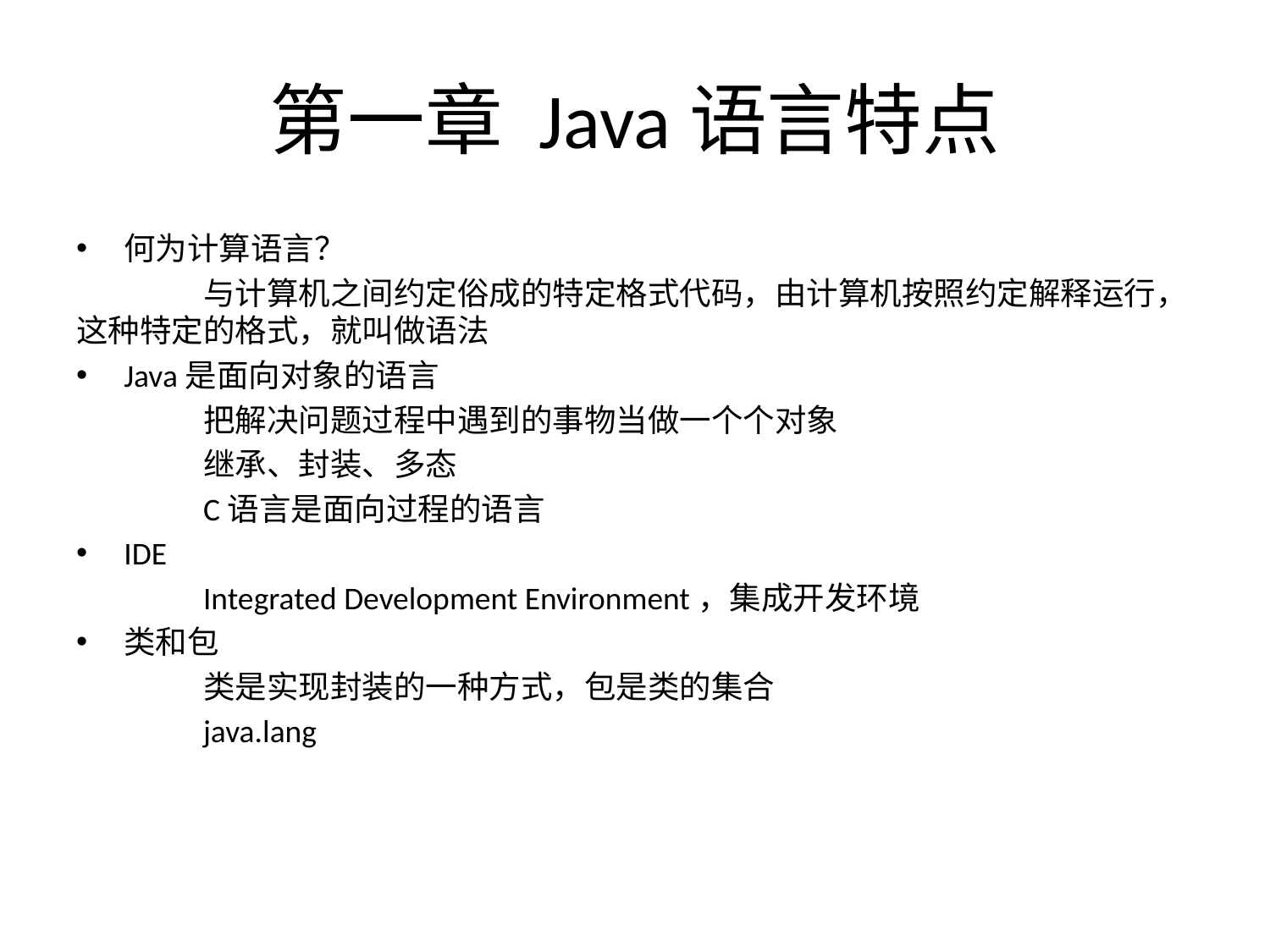

# 第一章 Java语言特点
何为计算语言？
	与计算机之间约定俗成的特定格式代码，由计算机按照约定解释运行，这种特定的格式，就叫做语法
Java是面向对象的语言
	把解决问题过程中遇到的事物当做一个个对象
	继承、封装、多态
	C语言是面向过程的语言
IDE
	Integrated Development Environment，集成开发环境
类和包
	类是实现封装的一种方式，包是类的集合
	java.lang